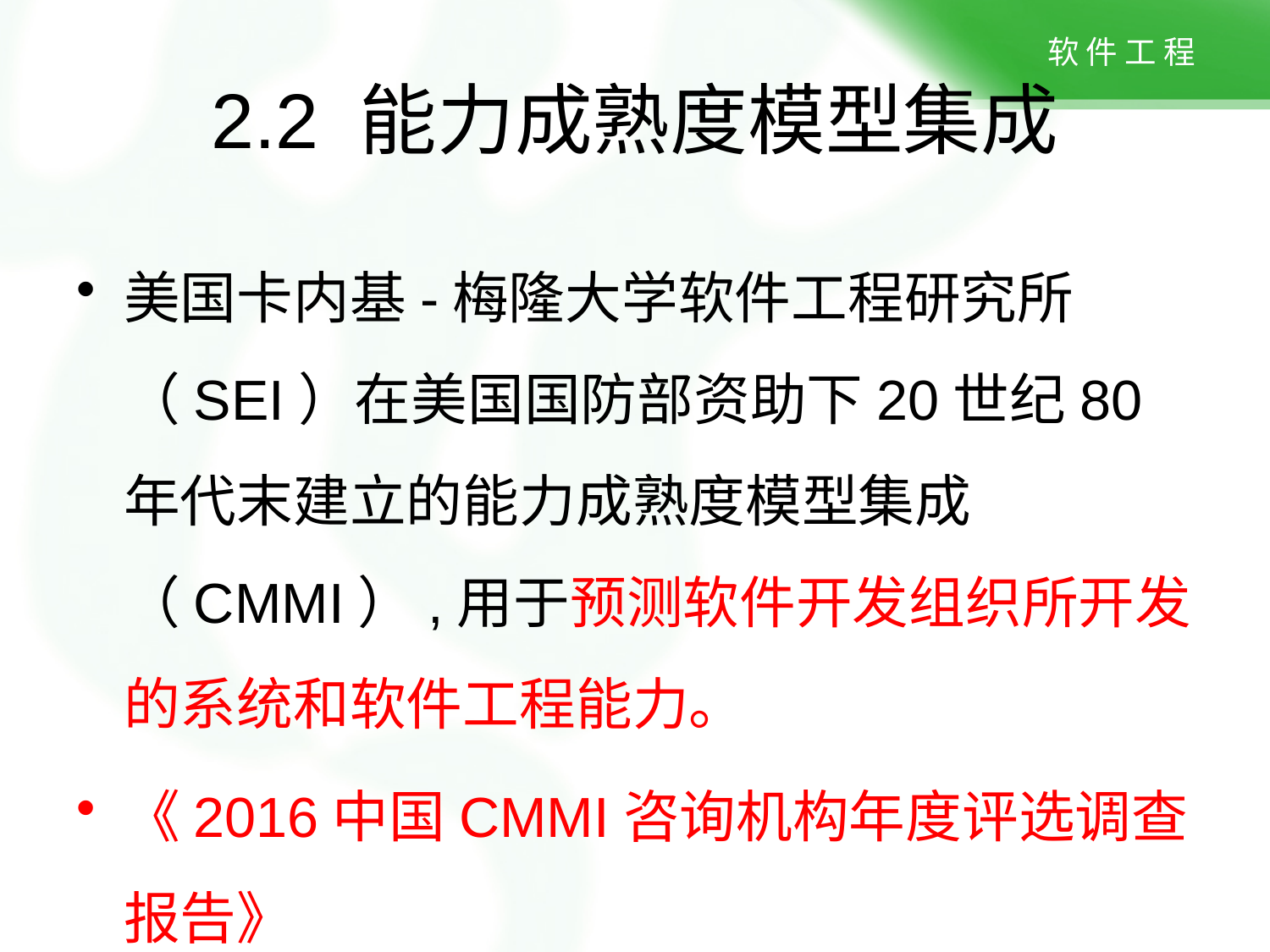

# 2.2 能力成熟度模型集成
美国卡内基-梅隆大学软件工程研究所（SEI）在美国国防部资助下20世纪80年代末建立的能力成熟度模型集成（CMMI）,用于预测软件开发组织所开发的系统和软件工程能力。
《2016中国CMMI咨询机构年度评选调查报告》